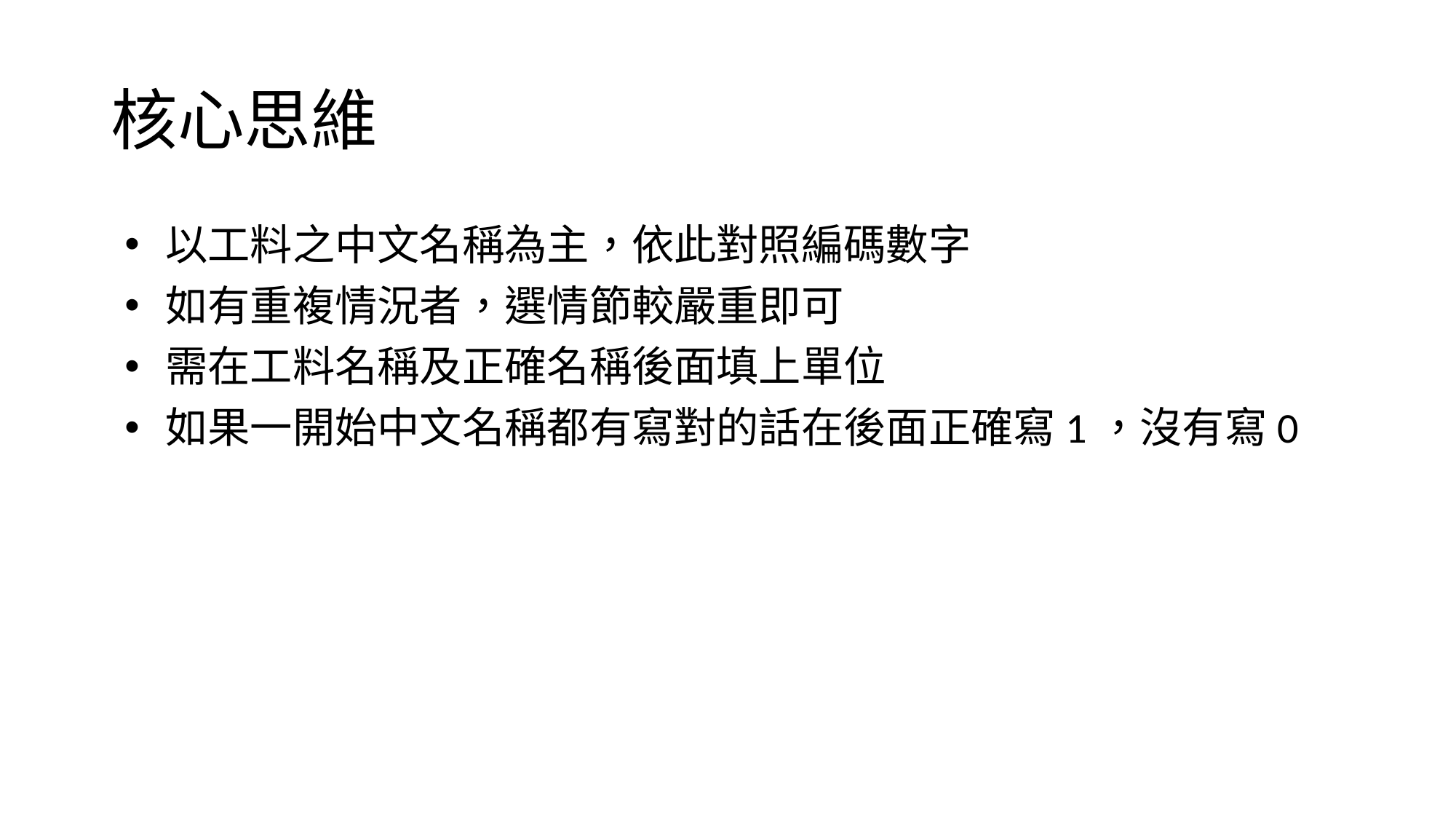

# 核心思維
以工料之中文名稱為主，依此對照編碼數字
如有重複情況者，選情節較嚴重即可
需在工料名稱及正確名稱後面填上單位
如果一開始中文名稱都有寫對的話在後面正確寫1，沒有寫0